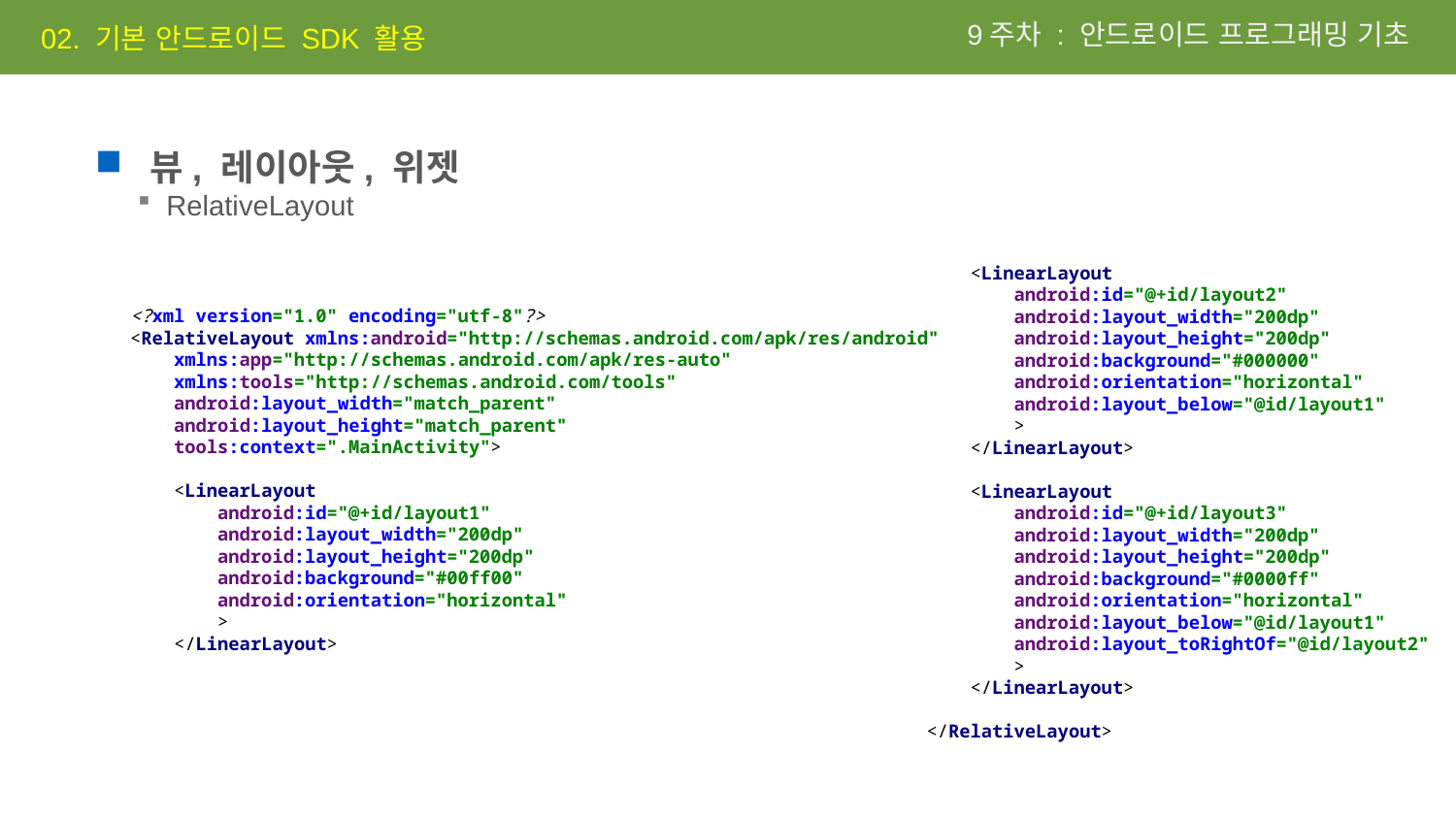

9주차 : 안드로이드 프로그래밍 기초
02. 기본 안드로이드 SDK 활용
뷰, 레이아웃, 위젯
RelativeLayout

    <LinearLayout
        android:id="@+id/layout2"
        android:layout_width="200dp"
        android:layout_height="200dp"
        android:background="#000000"
        android:orientation="horizontal"
        android:layout_below="@id/layout1"
        >
    </LinearLayout>
    <LinearLayout
        android:id="@+id/layout3"
        android:layout_width="200dp"
        android:layout_height="200dp"
        android:background="#0000ff"
        android:orientation="horizontal"
        android:layout_below="@id/layout1"
        android:layout_toRightOf="@id/layout2"
        >
    </LinearLayout>
</RelativeLayout>
<?xml version="1.0" encoding="utf-8"?>
<RelativeLayout xmlns:android="http://schemas.android.com/apk/res/android"
    xmlns:app="http://schemas.android.com/apk/res-auto"
    xmlns:tools="http://schemas.android.com/tools"
    android:layout_width="match_parent"
    android:layout_height="match_parent"
    tools:context=".MainActivity">
    <LinearLayout
        android:id="@+id/layout1"
        android:layout_width="200dp"
        android:layout_height="200dp"
        android:background="#00ff00"
        android:orientation="horizontal"
        >
    </LinearLayout>